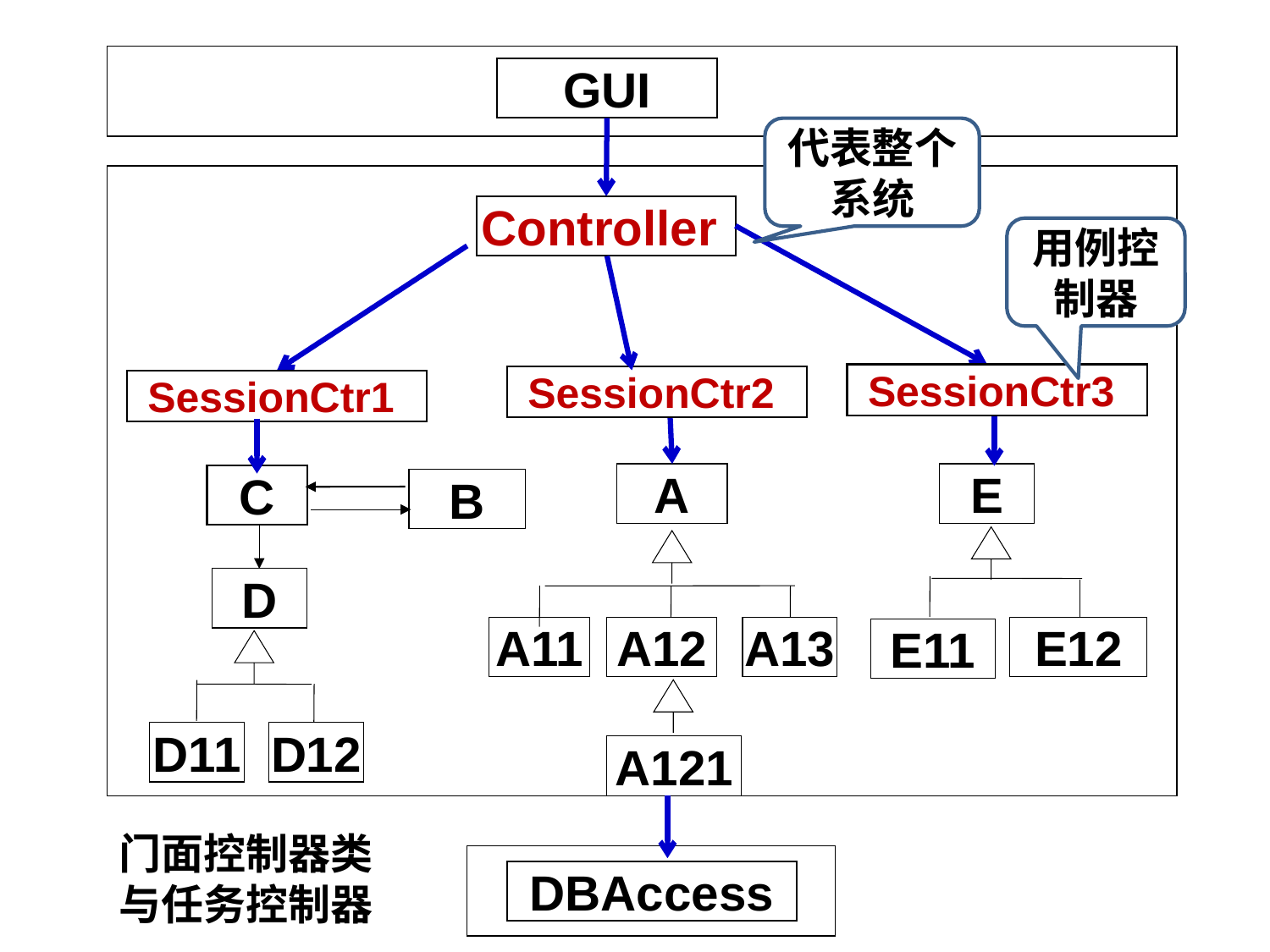

GUI
代表整个
系统

Controller
用例控
制器
SessionCtr3
SessionCtr2
SessionCtr1
A
E
C
B

D
A11
A12
A13
E12
E11

D11
D12
A121
门面控制器类
与任务控制器

DBAccess